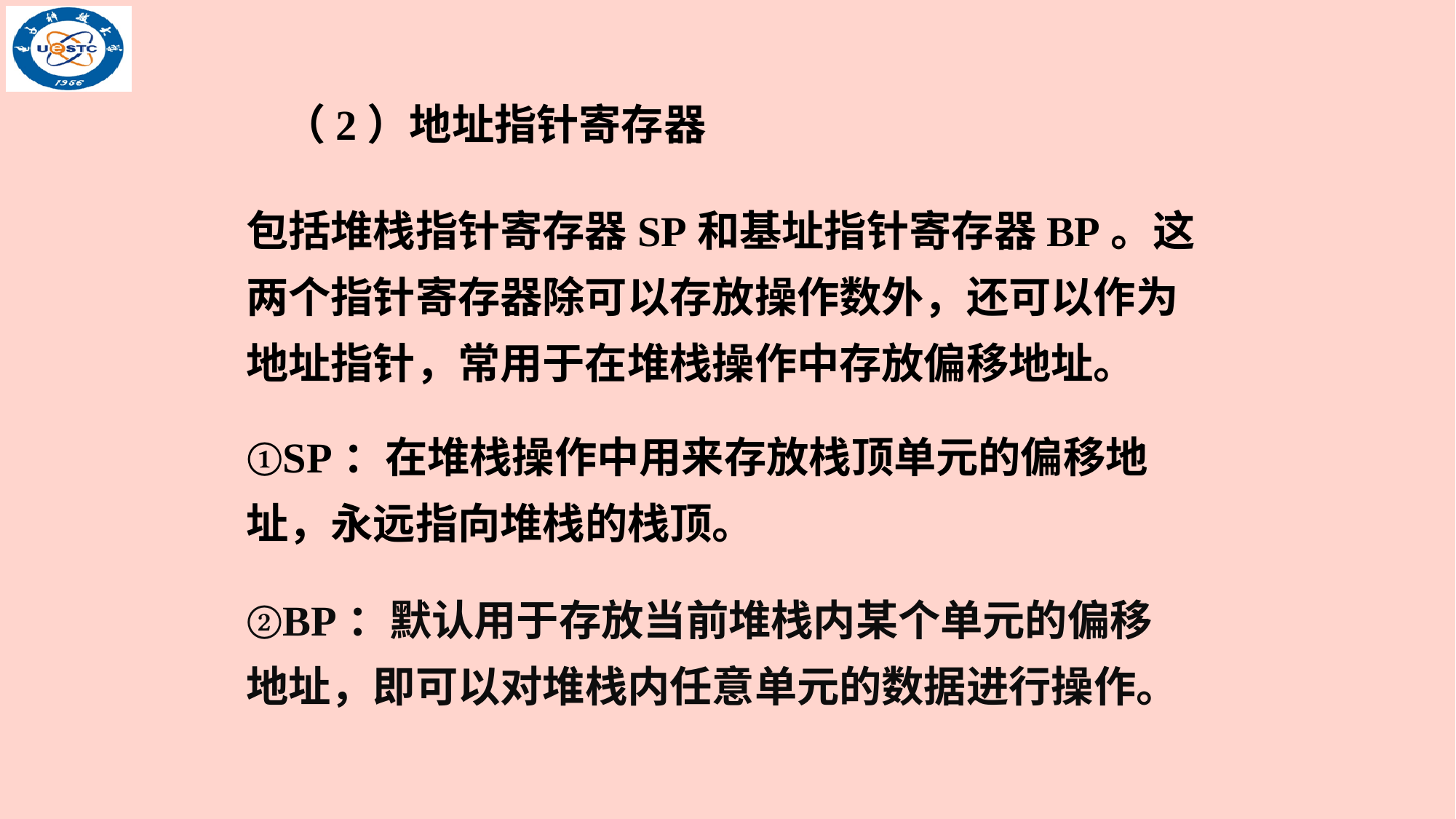

（2）地址指针寄存器
包括堆栈指针寄存器SP和基址指针寄存器BP。这两个指针寄存器除可以存放操作数外，还可以作为地址指针，常用于在堆栈操作中存放偏移地址。
①SP：在堆栈操作中用来存放栈顶单元的偏移地址，永远指向堆栈的栈顶。
②BP：默认用于存放当前堆栈内某个单元的偏移地址，即可以对堆栈内任意单元的数据进行操作。